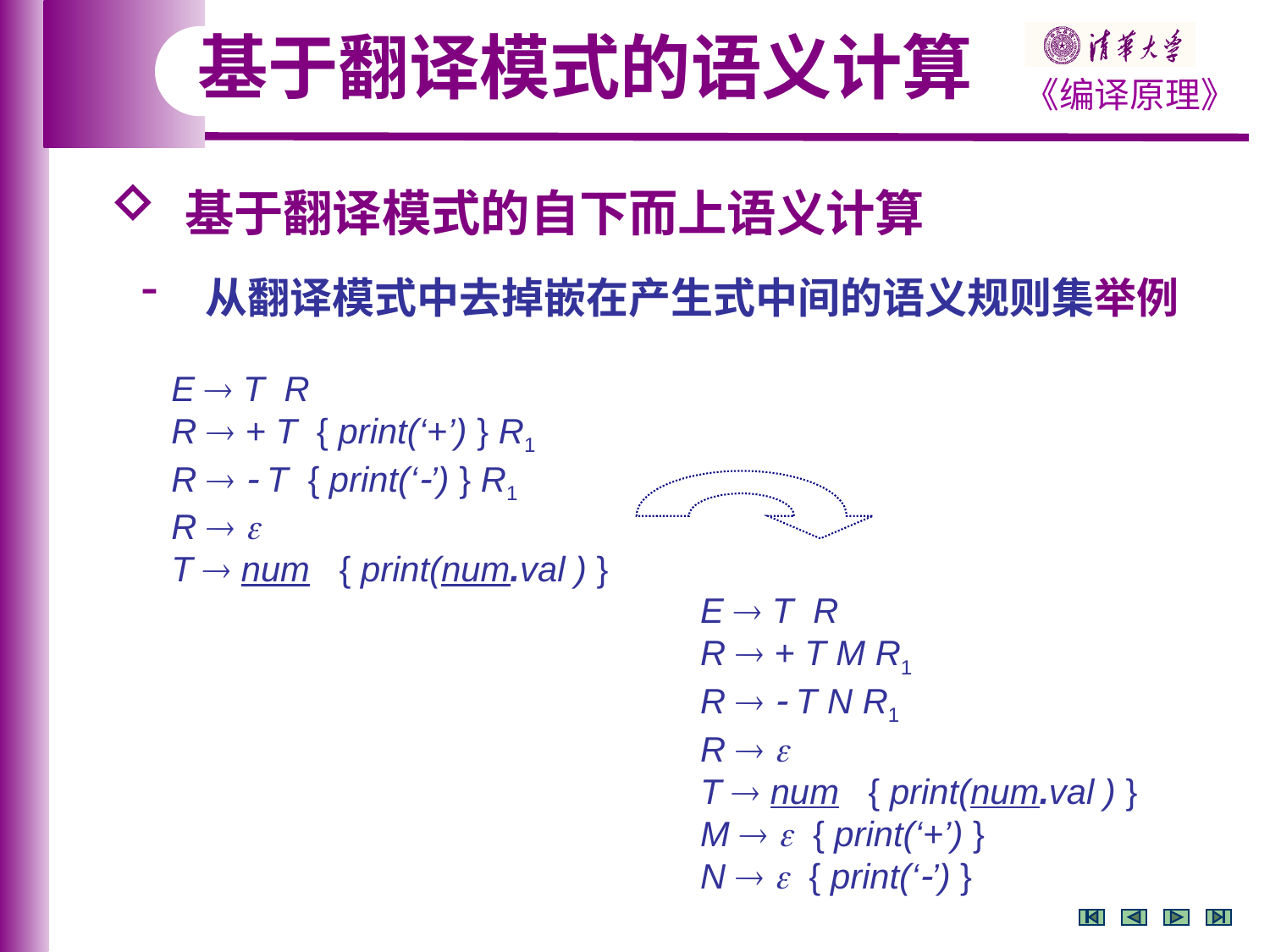

基于翻译模式的语义计算
 基于翻译模式的自下而上语义计算

  从翻译模式中去掉嵌在产生式中间的语义规则集举例
E → T  R
R → + T  { print(‘+’) } R1
R → − T  { print(‘−’) } R1
R → ε
T → num   { print(num.val ) }

E → T  R
R → + T M R1
R → − T N R1
R → ε
T → num   { print(num.val ) }
M → ε  { print(‘+’) }
N → ε  { print(‘−’) }